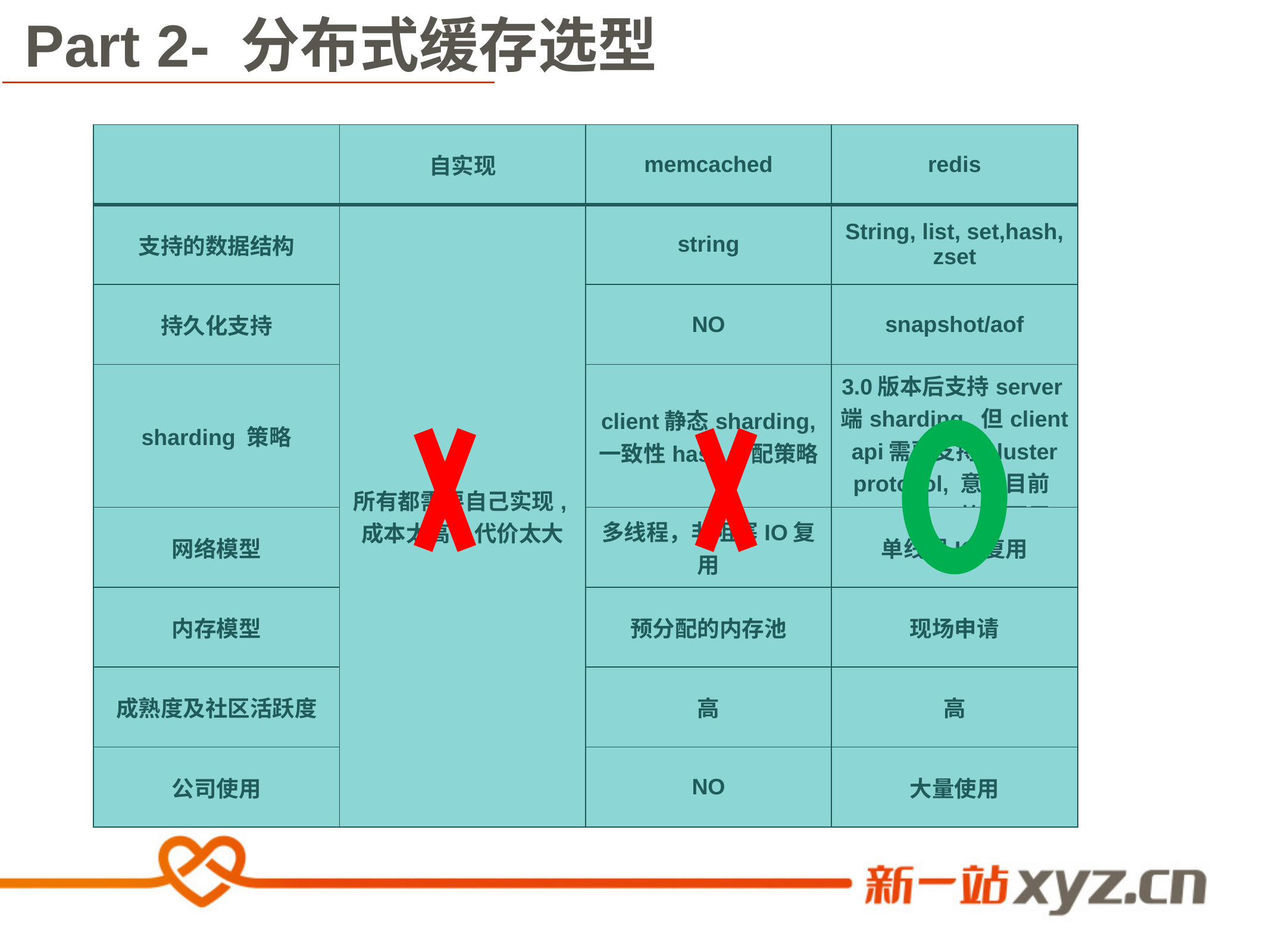

Part 2- 分布式缓存选型

|  | 自实现 | memcached | redis |
| --- | --- | --- | --- |
| 支持的数据结构 | 所有都需要自己实现,成本太高, 代价太大 | string | String, list, set,hash, zset |
| 持久化支持 |  | NO | snapshot/aof |
| sharding 策略 |  | client静态sharding, 一致性hash分配策略 | 3.0版本后支持server端sharding, 但client api需要支持cluster protocol, 意味目前client api均不可用 |
| 网络模型 |  | 多线程，非阻塞IO复用 | 单线程IO复用 |
| 内存模型 |  | 预分配的内存池 | 现场申请 |
| 成熟度及社区活跃度 |  | 高 | 高 |
| 公司使用 |  | NO | 大量使用 |